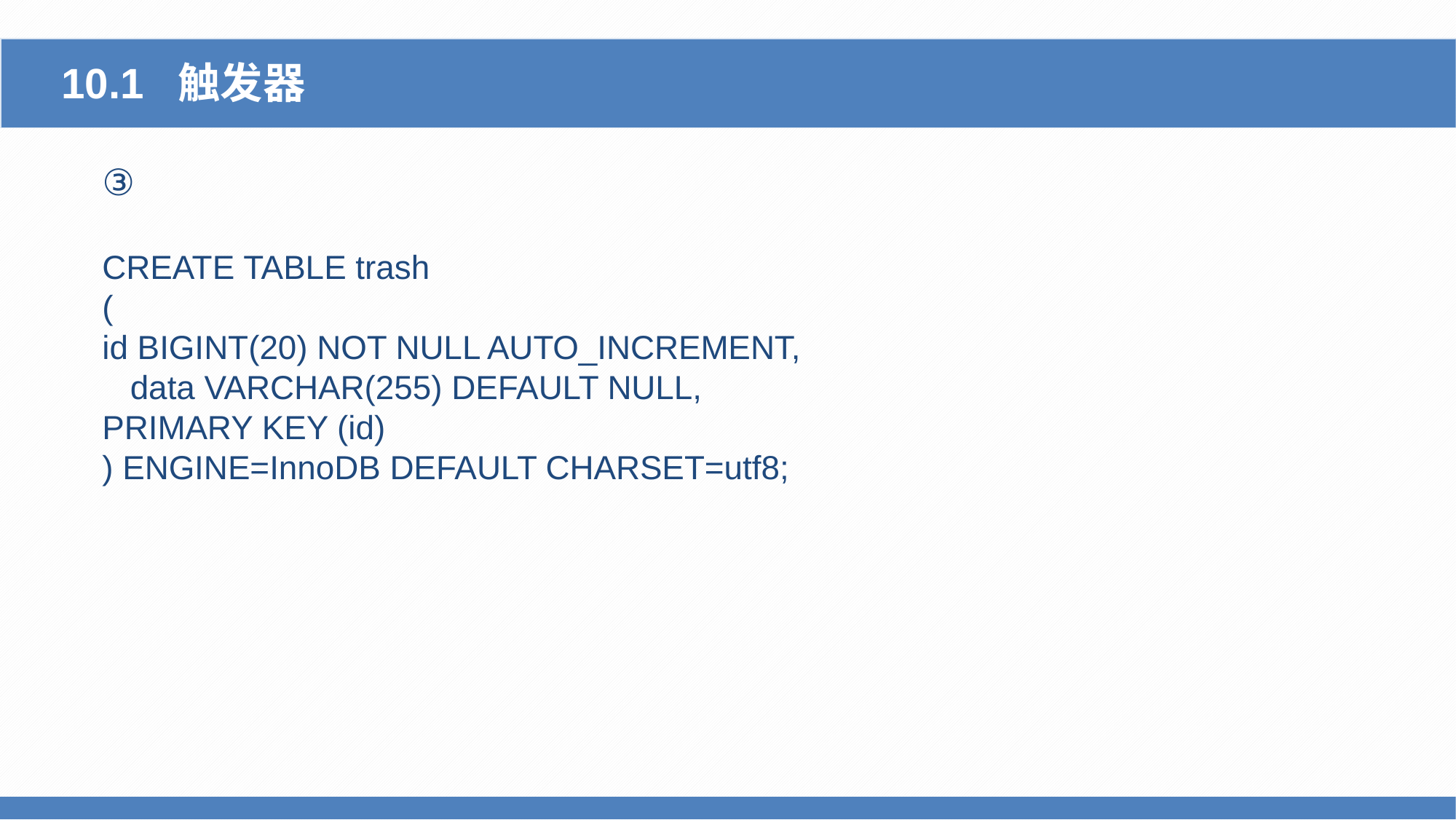

10.1  触发器
③

CREATE TABLE trash
(
id BIGINT(20) NOT NULL AUTO_INCREMENT,
   data VARCHAR(255) DEFAULT NULL,
PRIMARY KEY (id)
) ENGINE=InnoDB DEFAULT CHARSET=utf8;